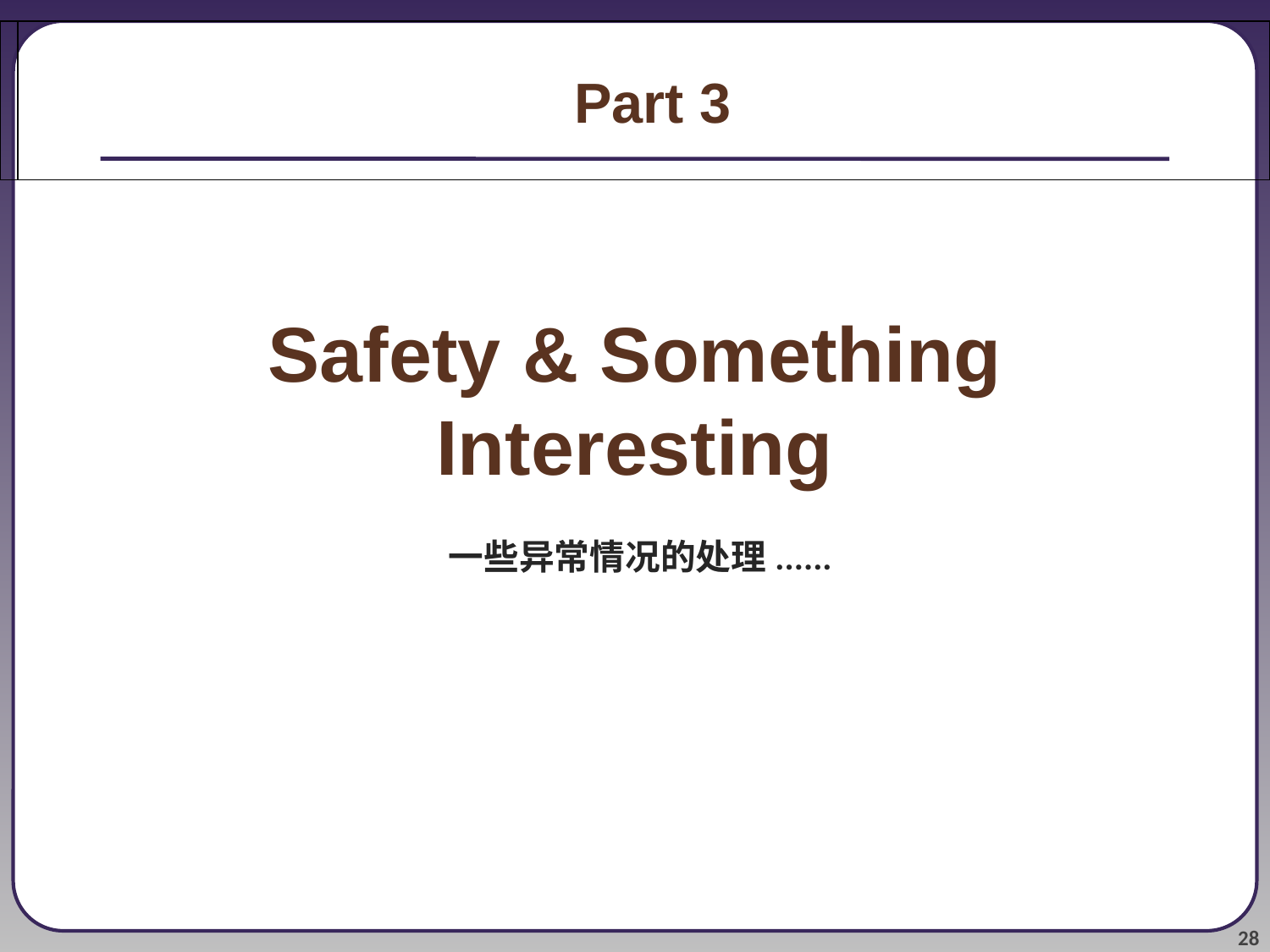

Part 3
# Safety & Something Interesting
一些异常情况的处理......